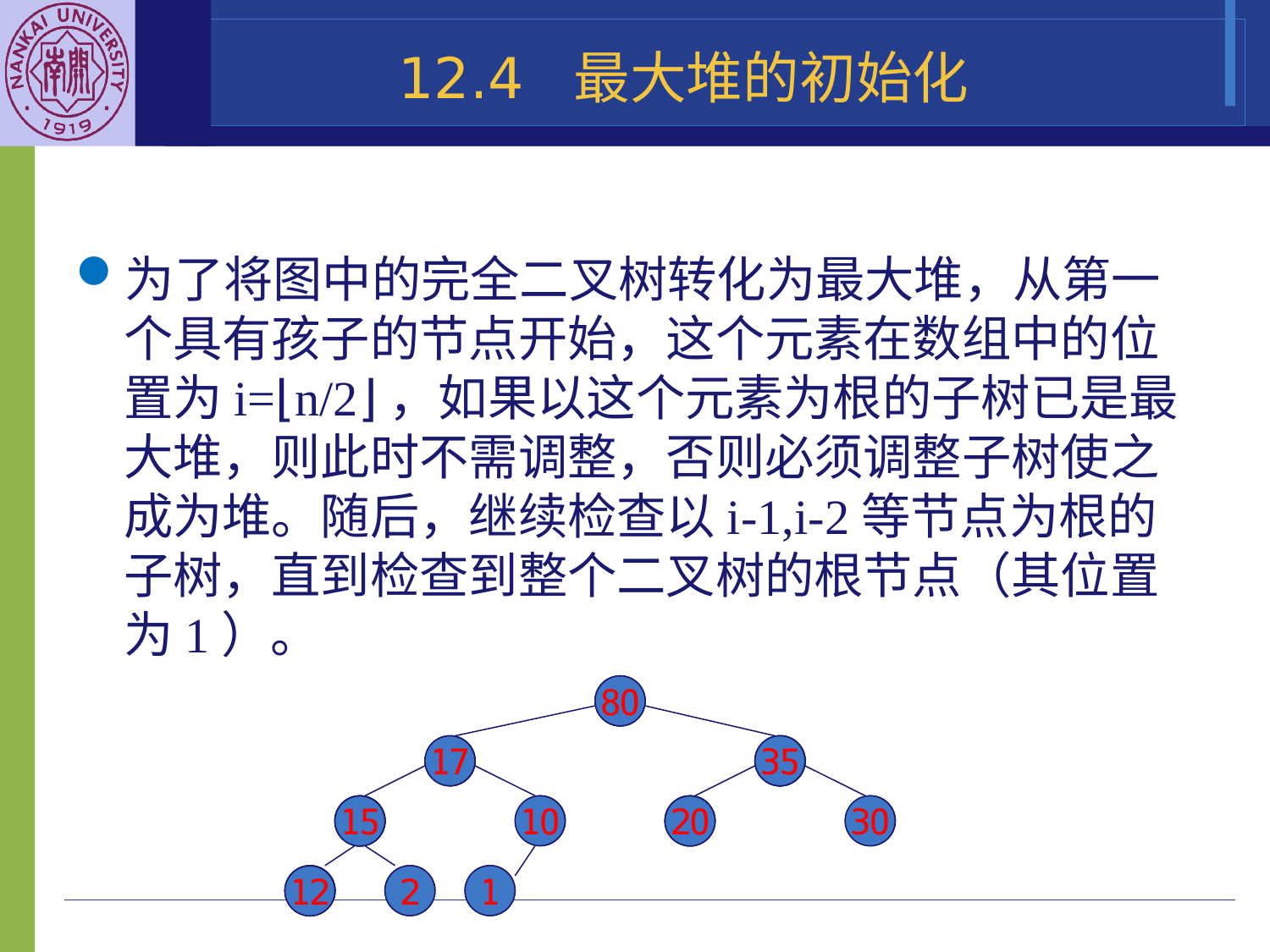

12.4  最大堆的初始化
33

为了将图中的完全二叉树转化为最大堆，从第一个具有孩子的节点开始，这个元素在数组中的位置为i=⌊n/2⌋，如果以这个元素为根的子树已是最大堆，则此时不需调整，否则必须调整子树使之成为堆。随后，继续检查以i-1,i-2等节点为根的子树，直到检查到整个二叉树的根节点（其位置为1）。

20
80

17

12
80
20
35

35

15
10

80
30

17
12
15
35
20

17

2

1
15
12